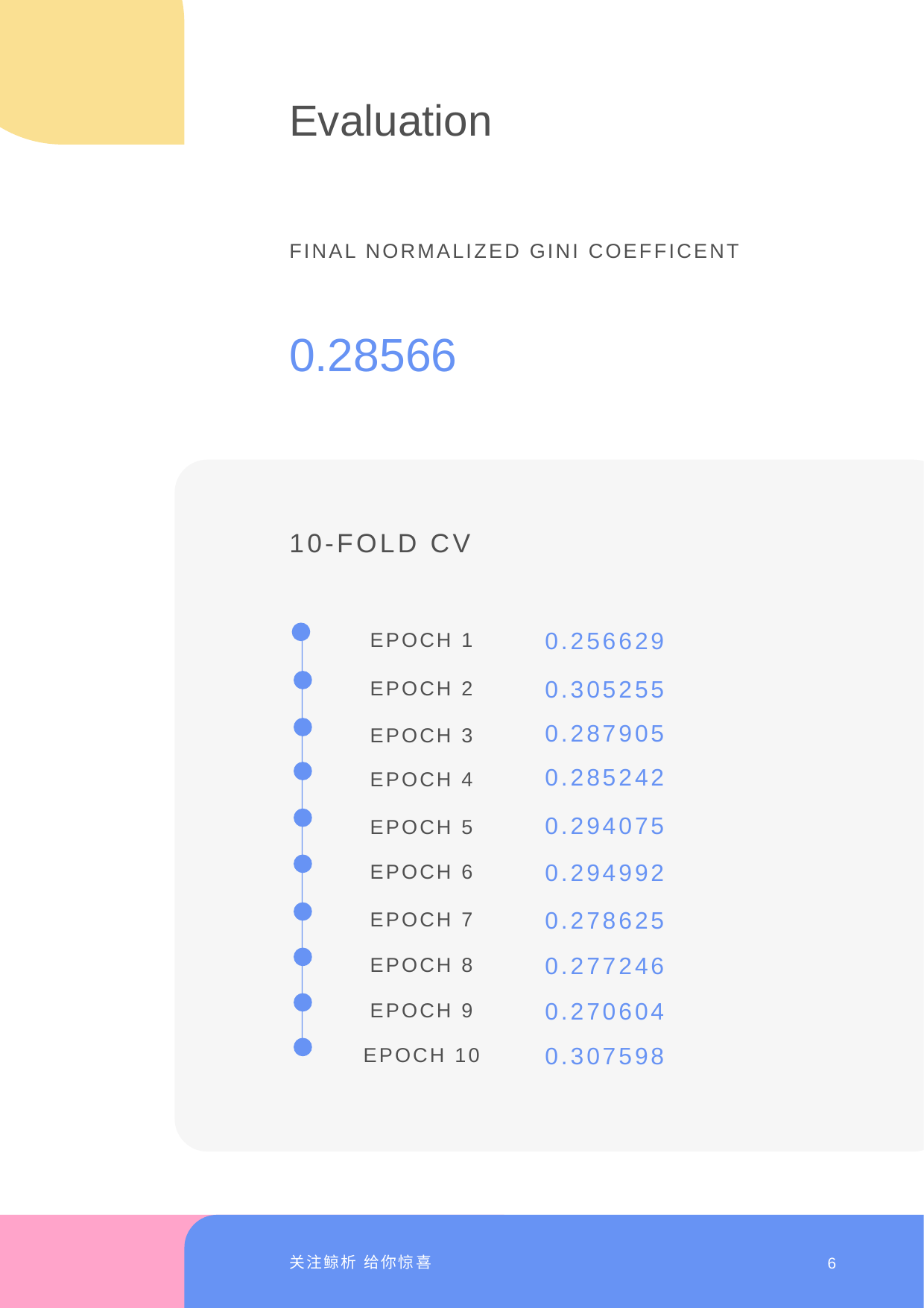

Evaluation
FINAL NORMALIZED GINI COEFFICENT
0.28566

10-FOLD CV
0.256629
EPOCH 1

0.305255
EPOCH 2

0.287905
EPOCH 3

0.285242
EPOCH 4

0.294075
EPOCH 5

0.294992
EPOCH 6

0.278625
EPOCH 7

0.277246
EPOCH 8

0.270604
EPOCH 9

0.307598
EPOCH 10

关注鲸析 给你惊喜
6